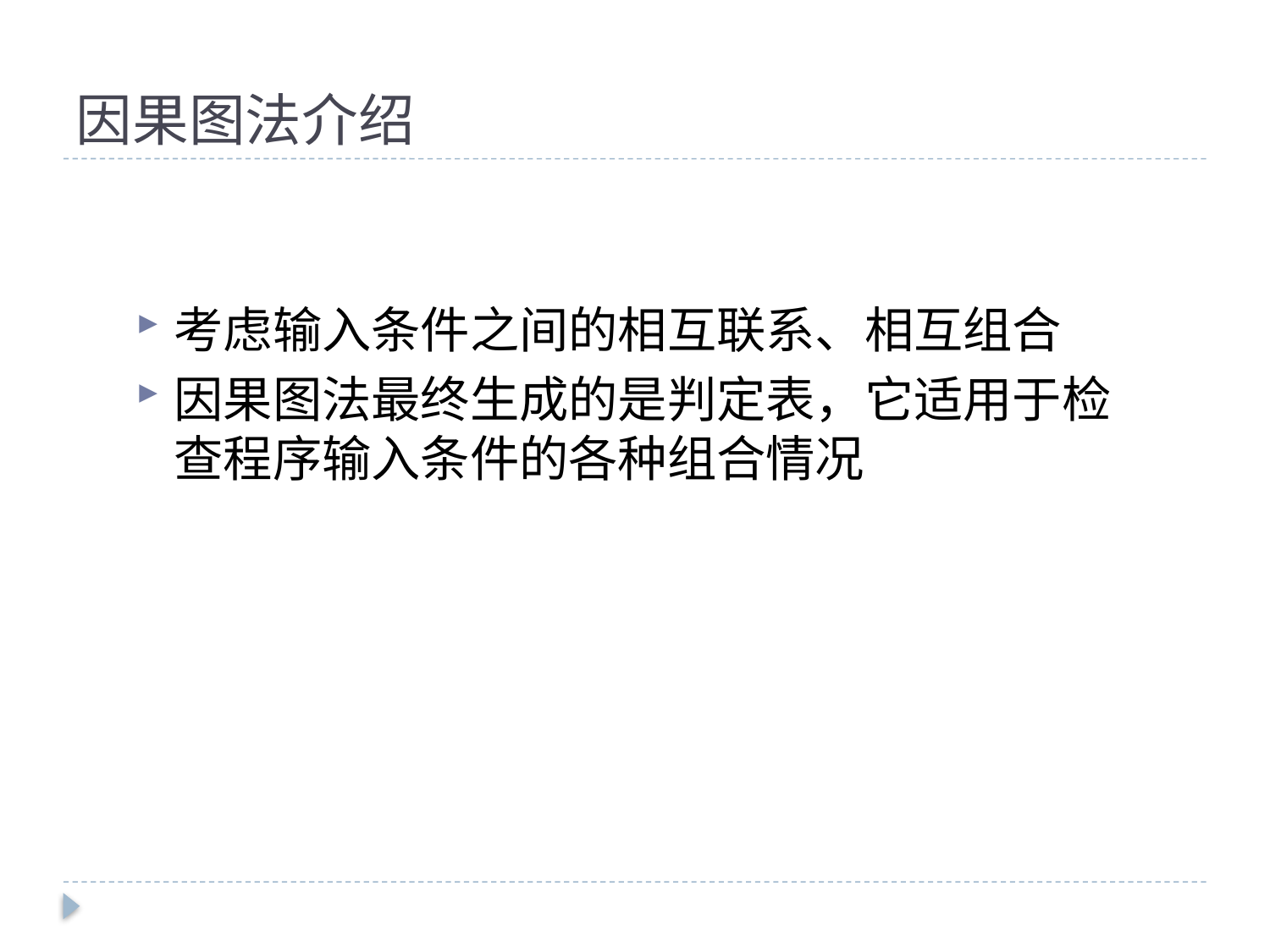

# 因果图法介绍
考虑输入条件之间的相互联系、相互组合
因果图法最终生成的是判定表，它适用于检查程序输入条件的各种组合情况